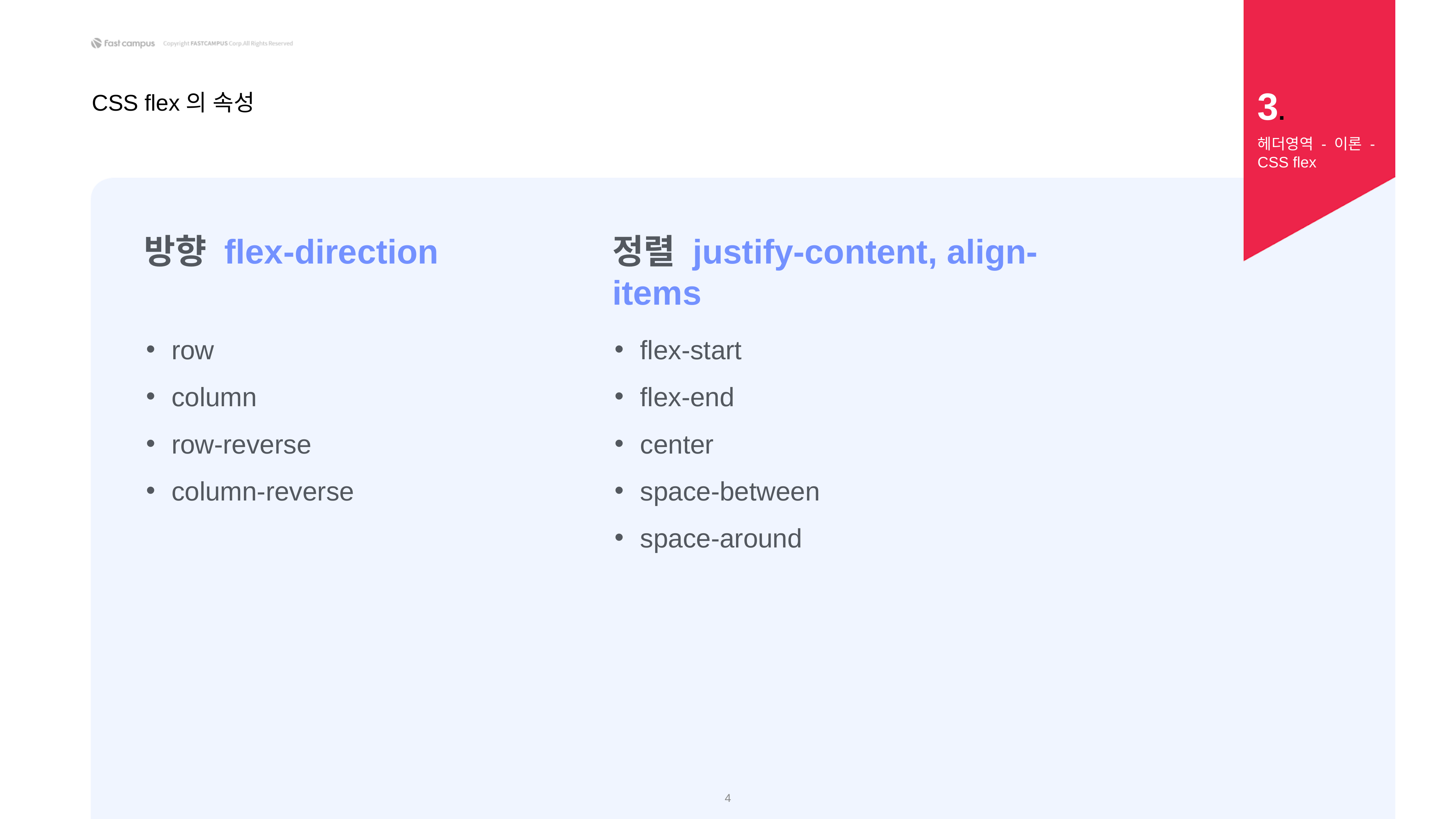

3.
CSS flex의 속성

헤더영역 - 이론 - CSS flex
방향 flex-direction
정렬 justify-content, align-items

row
column
row-reverse
column-reverse

flex-start
flex-end
center
space-between
space-around

4